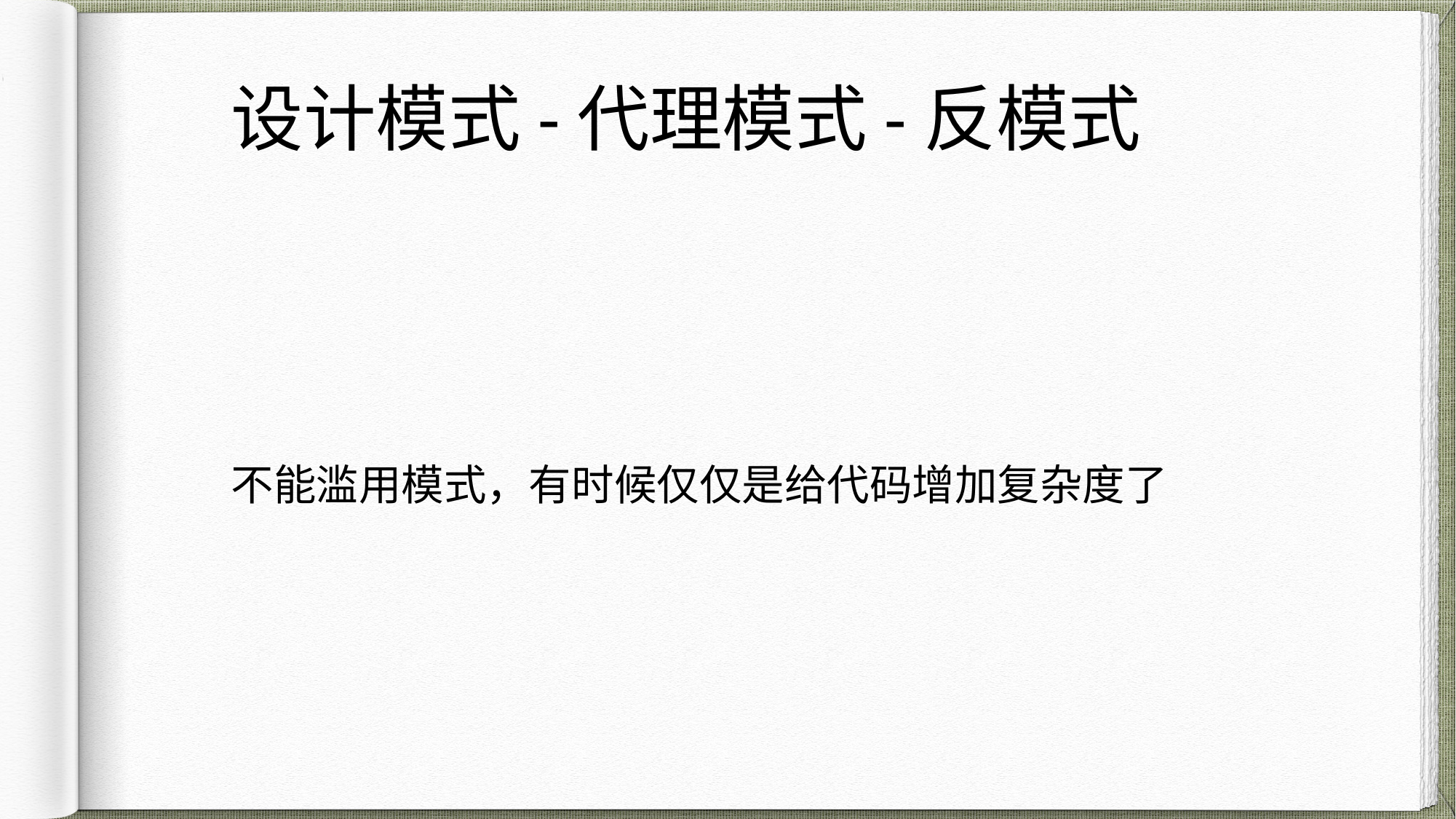

# 设计模式-代理模式-反模式
不能滥用模式，有时候仅仅是给代码增加复杂度了